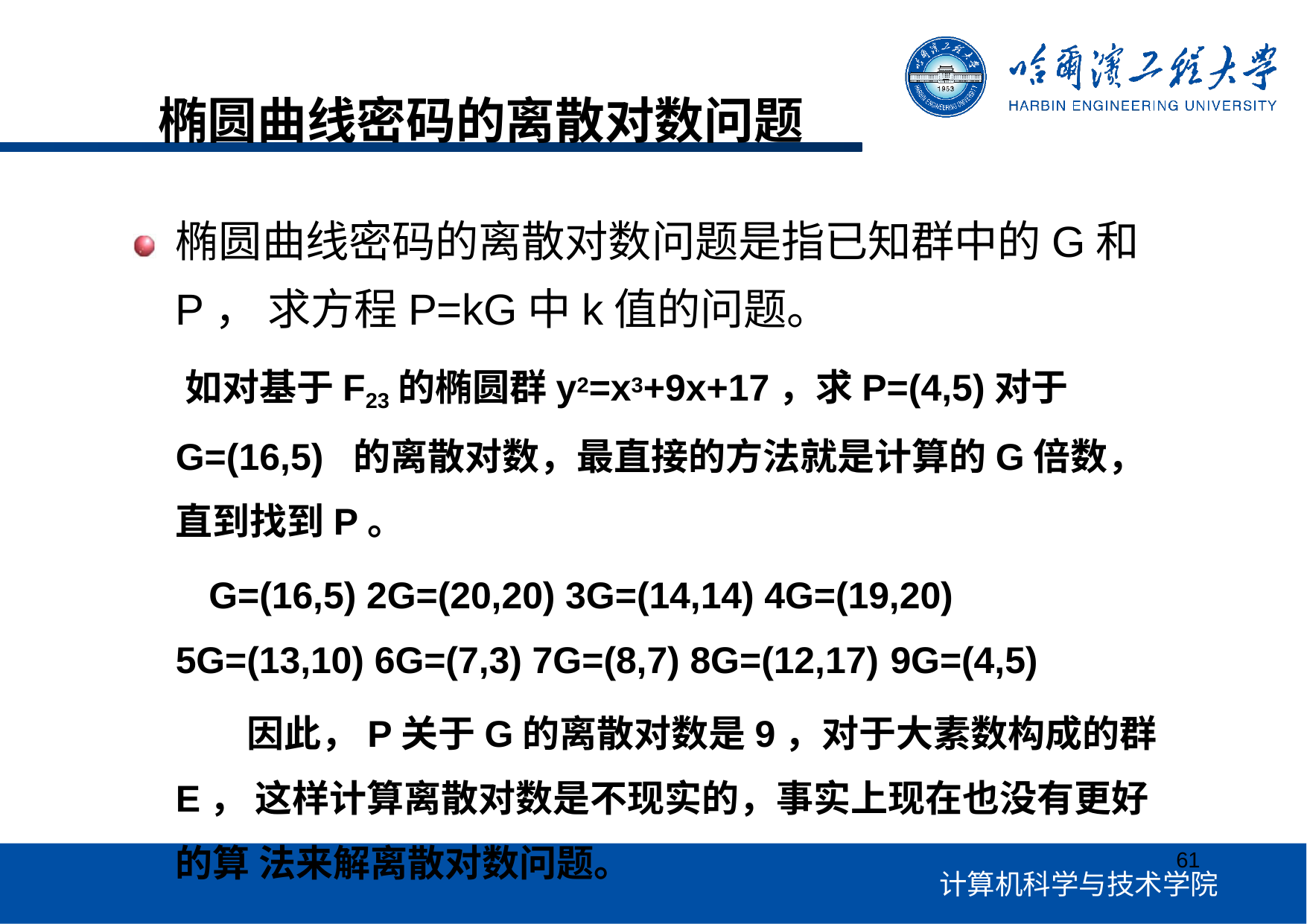

# 椭圆曲线密码的离散对数问题
椭圆曲线密码的离散对数问题是指已知群中的G和P， 求方程P=kG中k值的问题。
如对基于F23的椭圆群y2=x3+9x+17，求P=(4,5)对于G=(16,5)  的离散对数，最直接的方法就是计算的G倍数，直到找到P。
G=(16,5) 2G=(20,20) 3G=(14,14) 4G=(19,20)  5G=(13,10) 6G=(7,3) 7G=(8,7) 8G=(12,17) 9G=(4,5)
因此，P关于G的离散对数是9，对于大素数构成的群E， 这样计算离散对数是不现实的，事实上现在也没有更好的算 法来解离散对数问题。

61